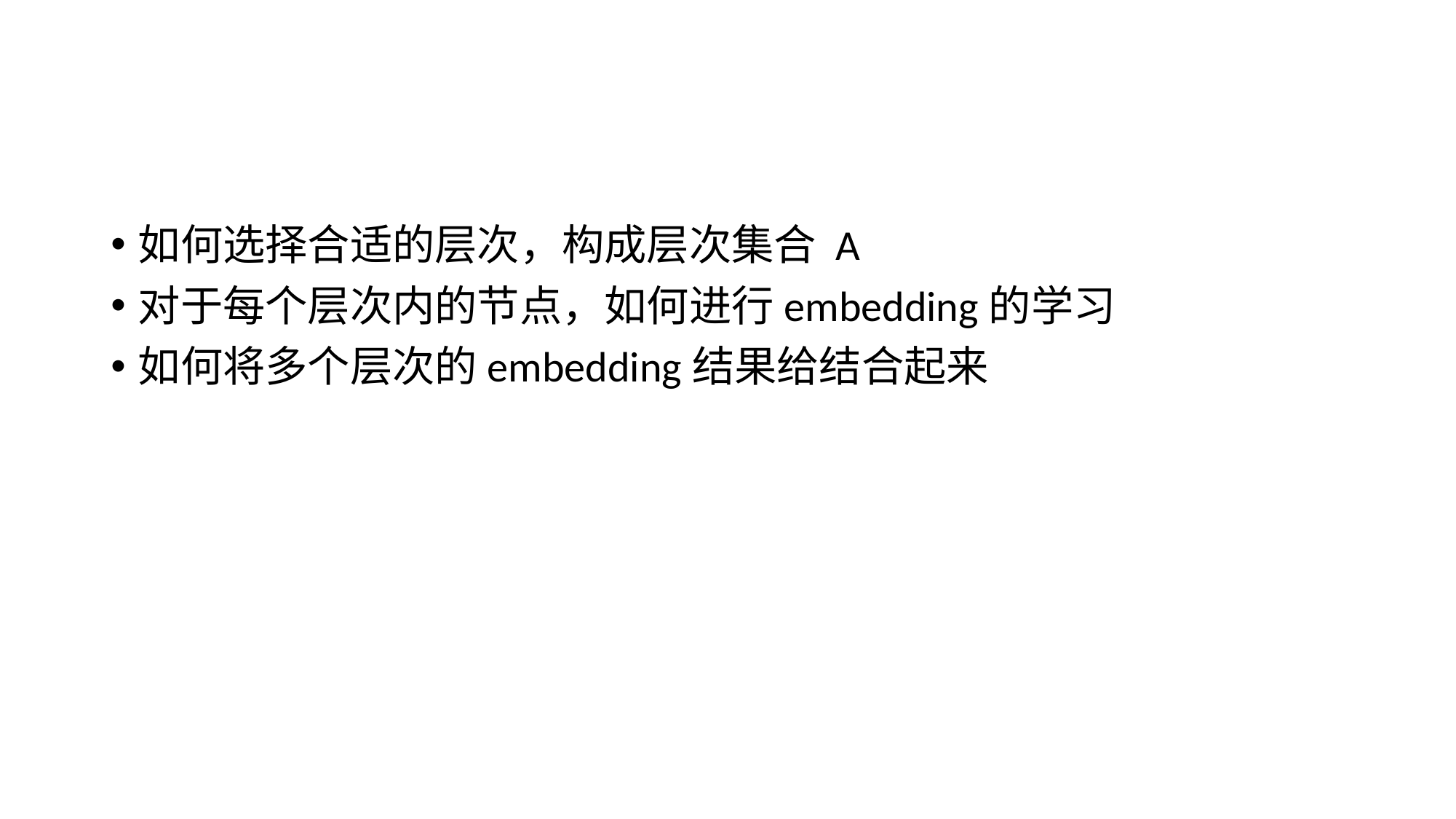

如何选择合适的层次，构成层次集合 A
对于每个层次内的节点，如何进行embedding的学习
如何将多个层次的embedding结果给结合起来